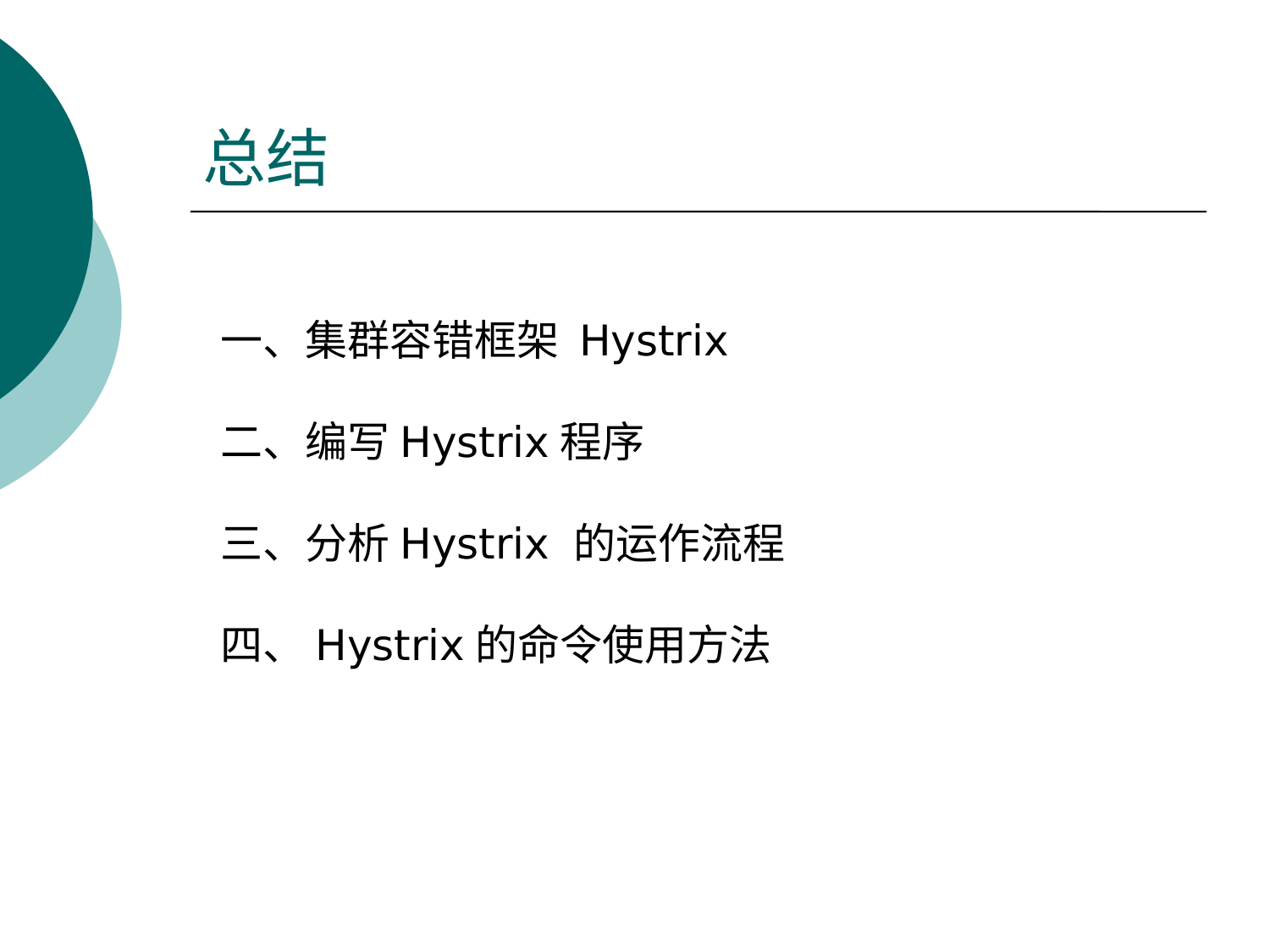

# 总结
一、集群容错框架 Hystrix

二、编写Hystrix程序

三、分析Hystrix 的运作流程

四、Hystrix的命令使用方法